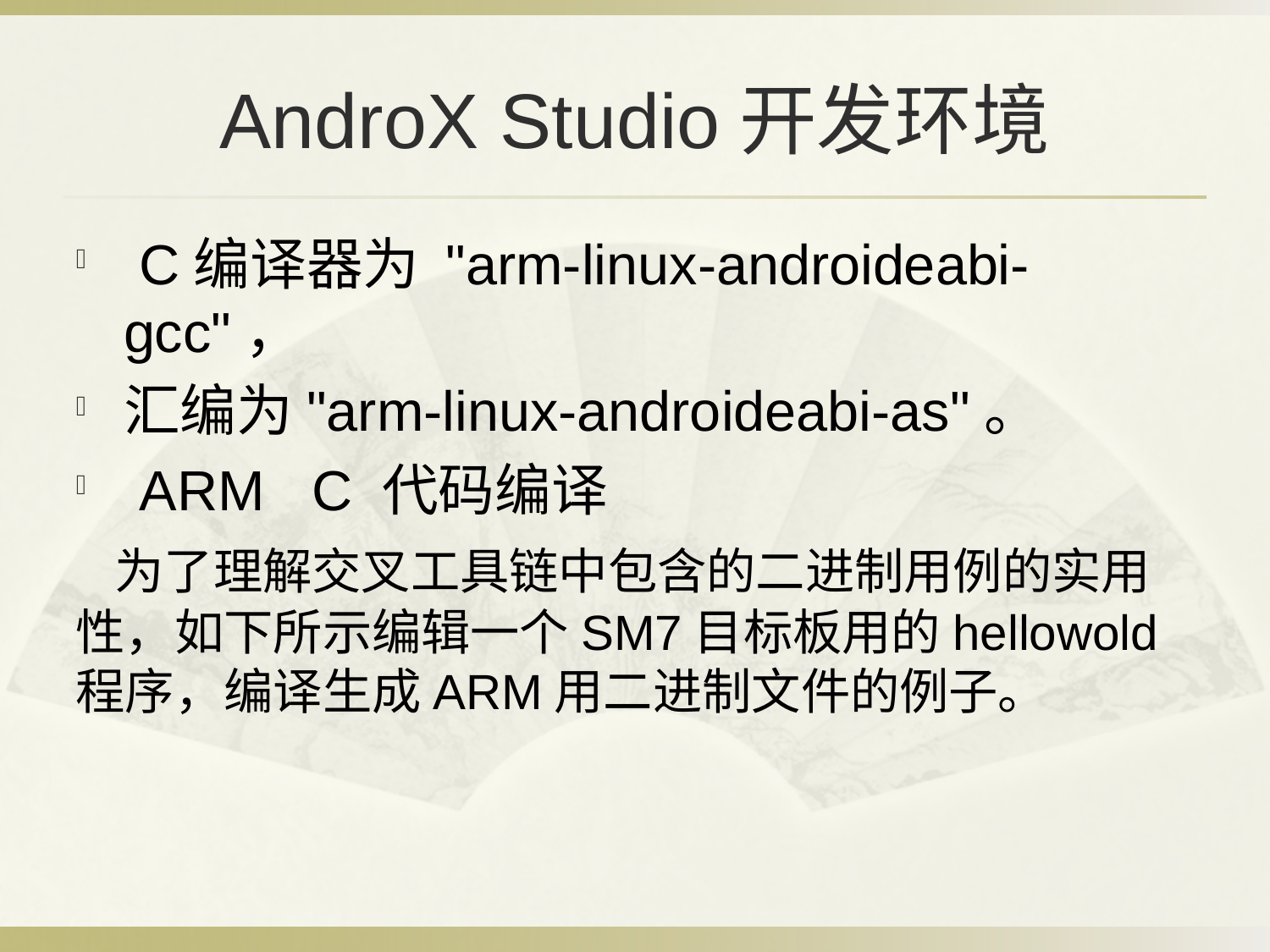

# AndroX Studio开发环境
 C编译器为 "arm-linux-androideabi-gcc"，
汇编为"arm-linux-androideabi-as"。
 ARM   C 代码编译
  为了理解交叉工具链中包含的二进制用例的实用性，如下所示编辑一个SM7目标板用的hellowold程序，编译生成ARM用二进制文件的例子。